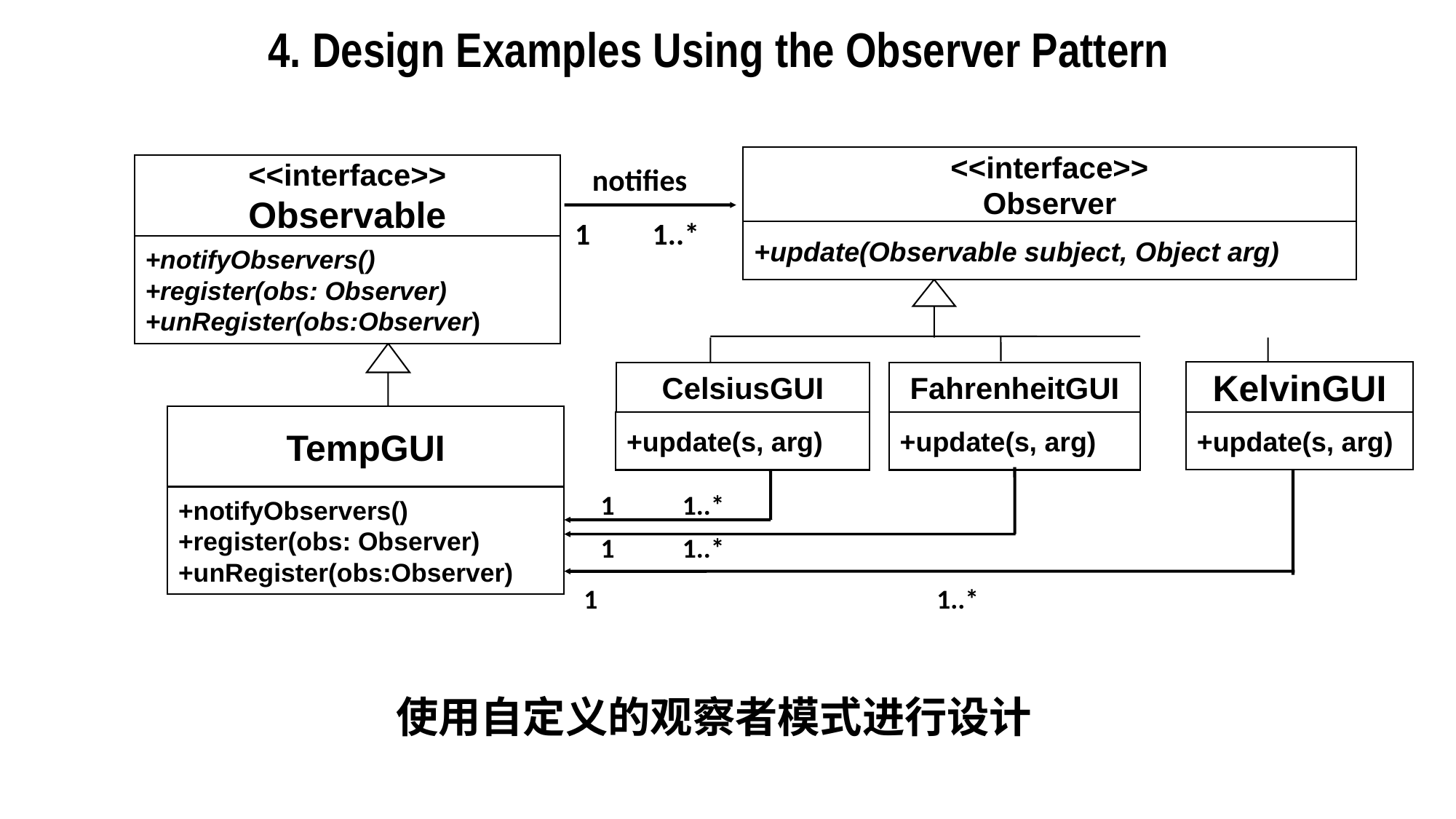

4. Design Examples Using the Observer Pattern
<<interface>>
Observer
+update(Observable subject, Object arg)
<<interface>>
Observable
+notifyObservers()
+register(obs: Observer)
+unRegister(obs:Observer)
notifies

1         1..*

KelvinGUI
+update(s, arg)
CelsiusGUI
+update(s, arg)
FahrenheitGUI
+update(s, arg)
TempGUI
+notifyObservers()
+register(obs: Observer)
+unRegister(obs:Observer)

1           1..*

1           1..*

1                                                       1..*
使用自定义的观察者模式进行设计